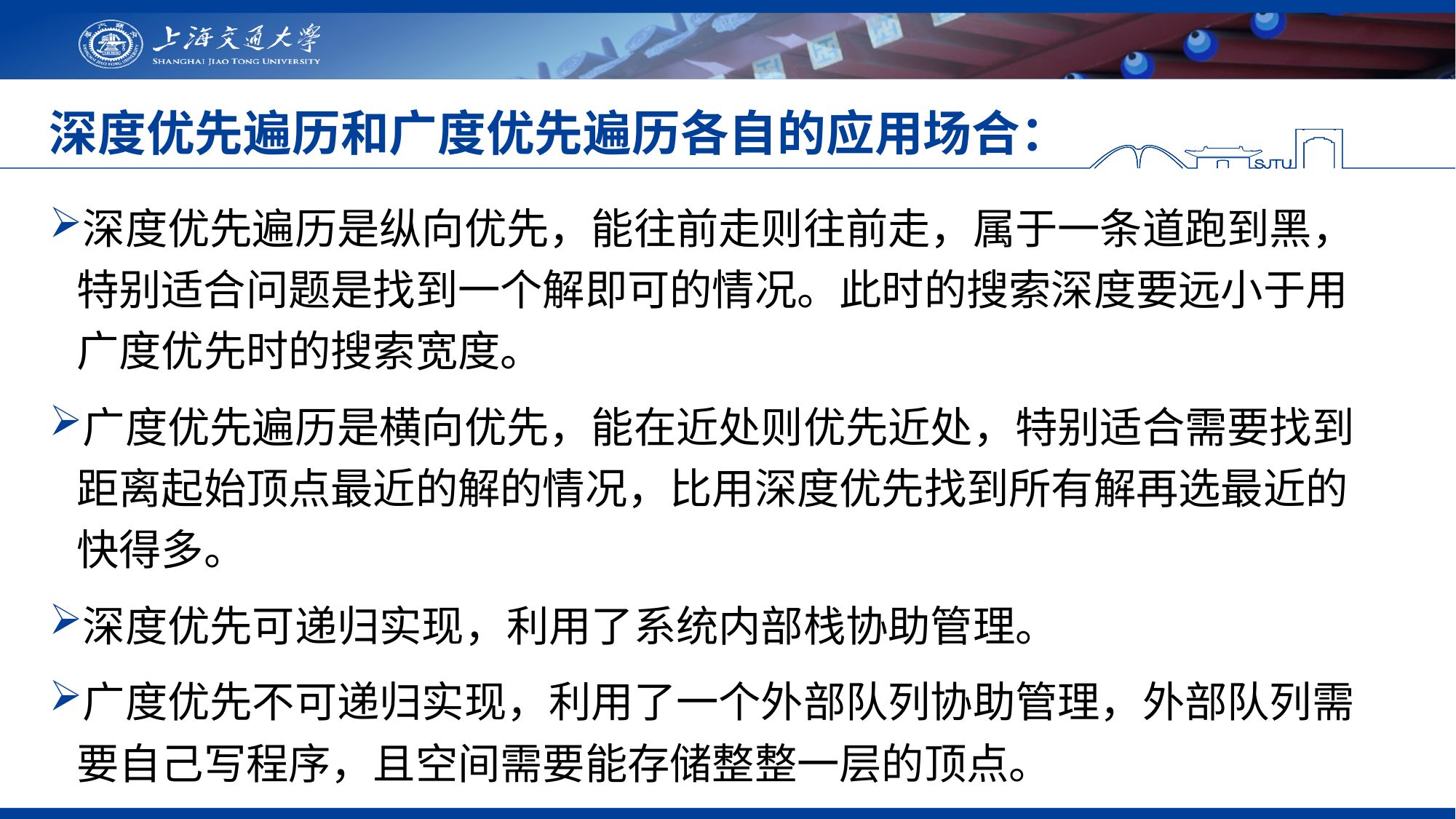

# 深度优先遍历和广度优先遍历各自的应用场合：
深度优先遍历是纵向优先，能往前走则往前走，属于一条道跑到黑，特别适合问题是找到一个解即可的情况。此时的搜索深度要远小于用广度优先时的搜索宽度。
广度优先遍历是横向优先，能在近处则优先近处，特别适合需要找到距离起始顶点最近的解的情况，比用深度优先找到所有解再选最近的快得多。
深度优先可递归实现，利用了系统内部栈协助管理。
广度优先不可递归实现，利用了一个外部队列协助管理，外部队列需要自己写程序，且空间需要能存储整整一层的顶点。